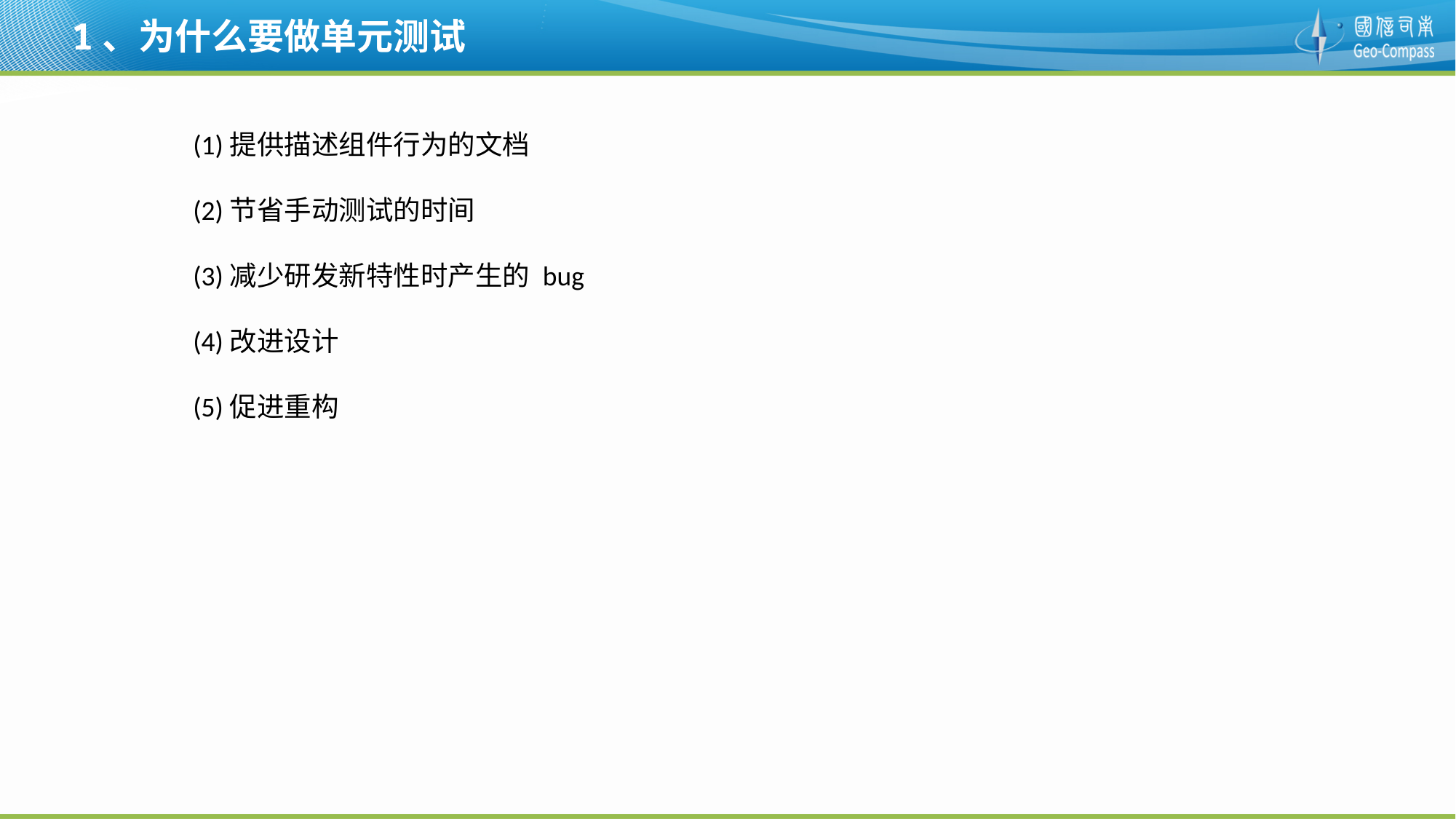

# 1、为什么要做单元测试
(1)提供描述组件行为的文档

(2)节省手动测试的时间

(3)减少研发新特性时产生的 bug

(4)改进设计

(5)促进重构